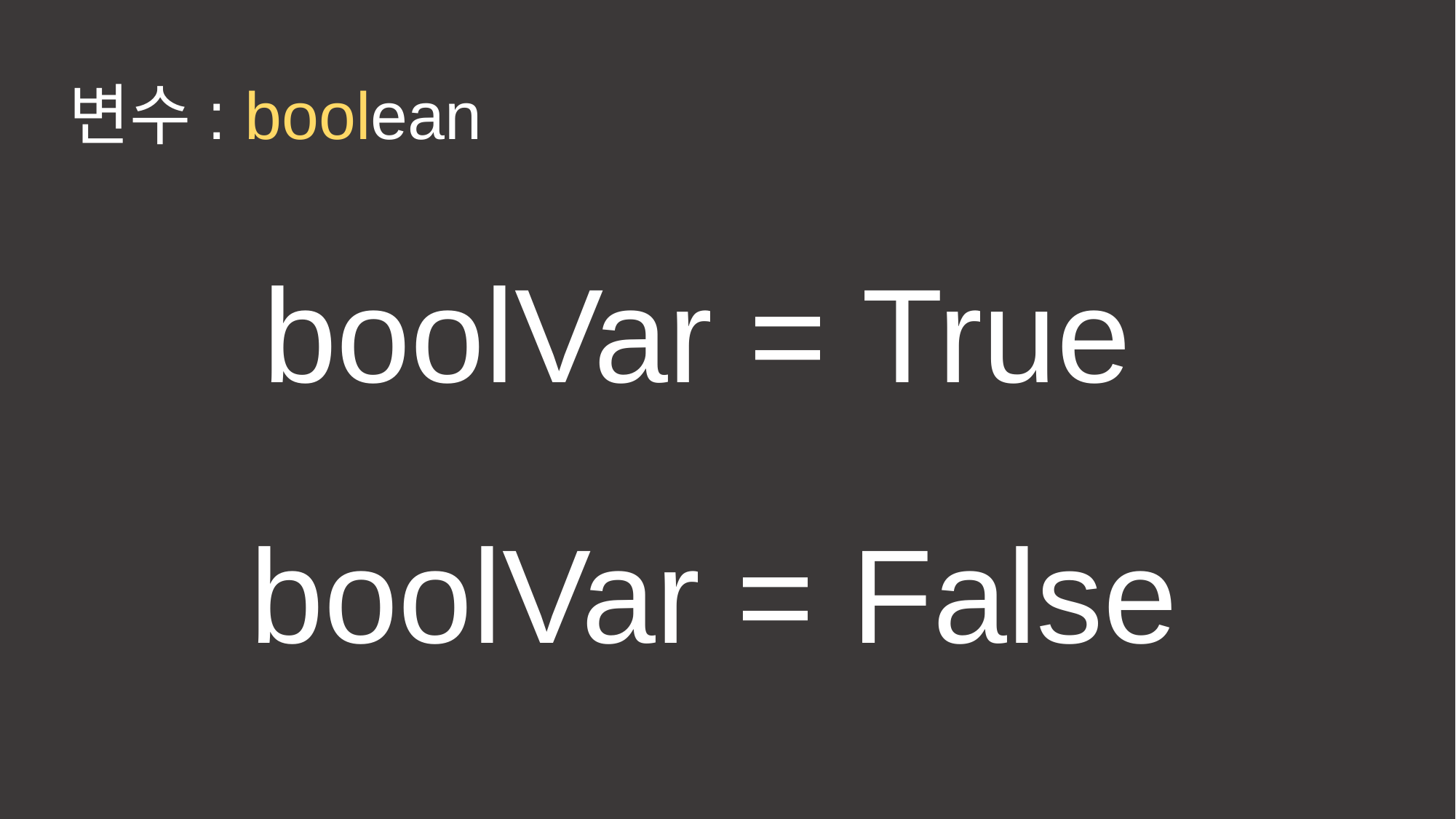

변수: boolean
boolVar = True
boolVar = False